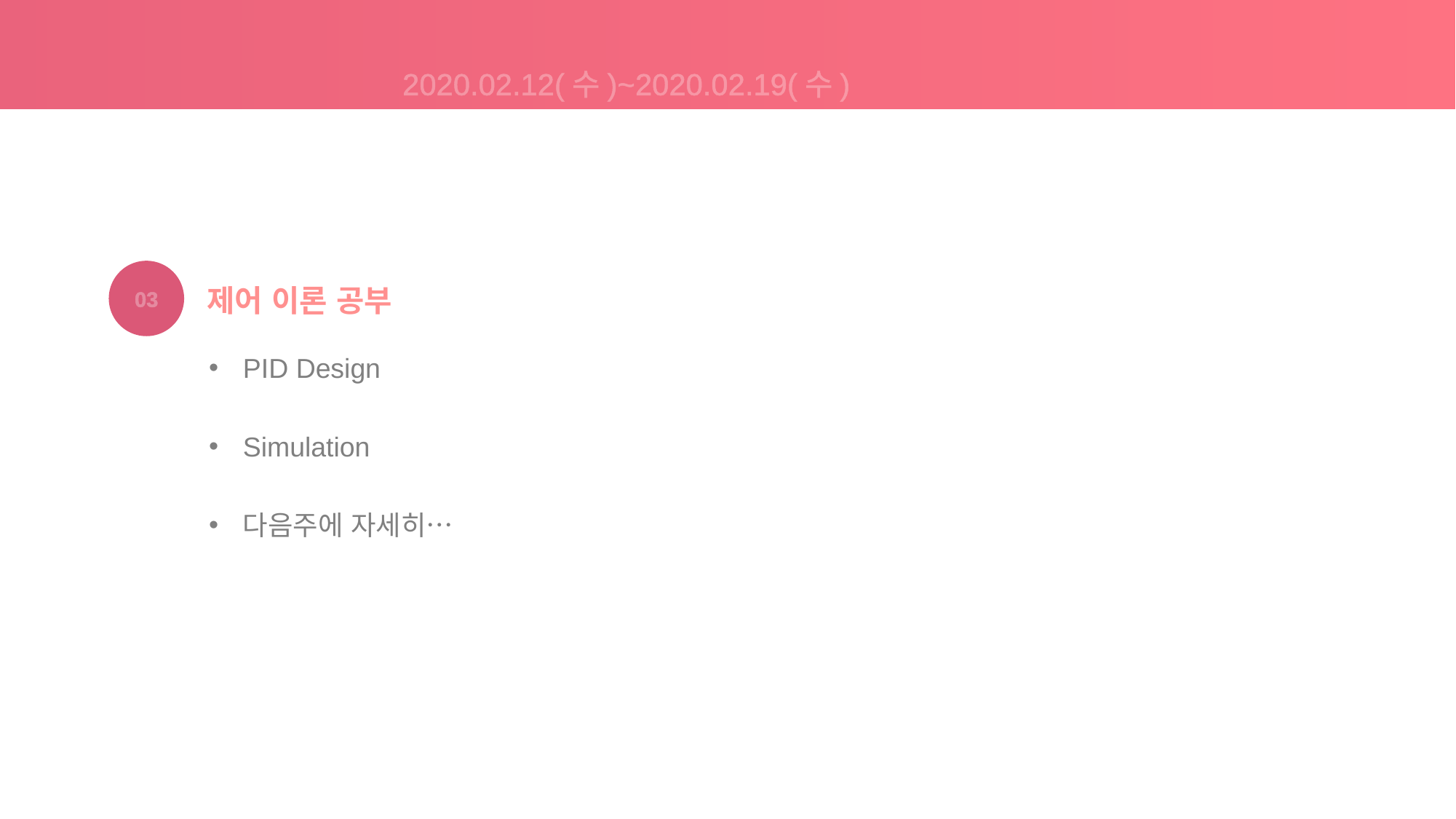

2020.02.12(수)~2020.02.19(수)
03
제어 이론 공부
PID Design

Simulation

다음주에 자세히…